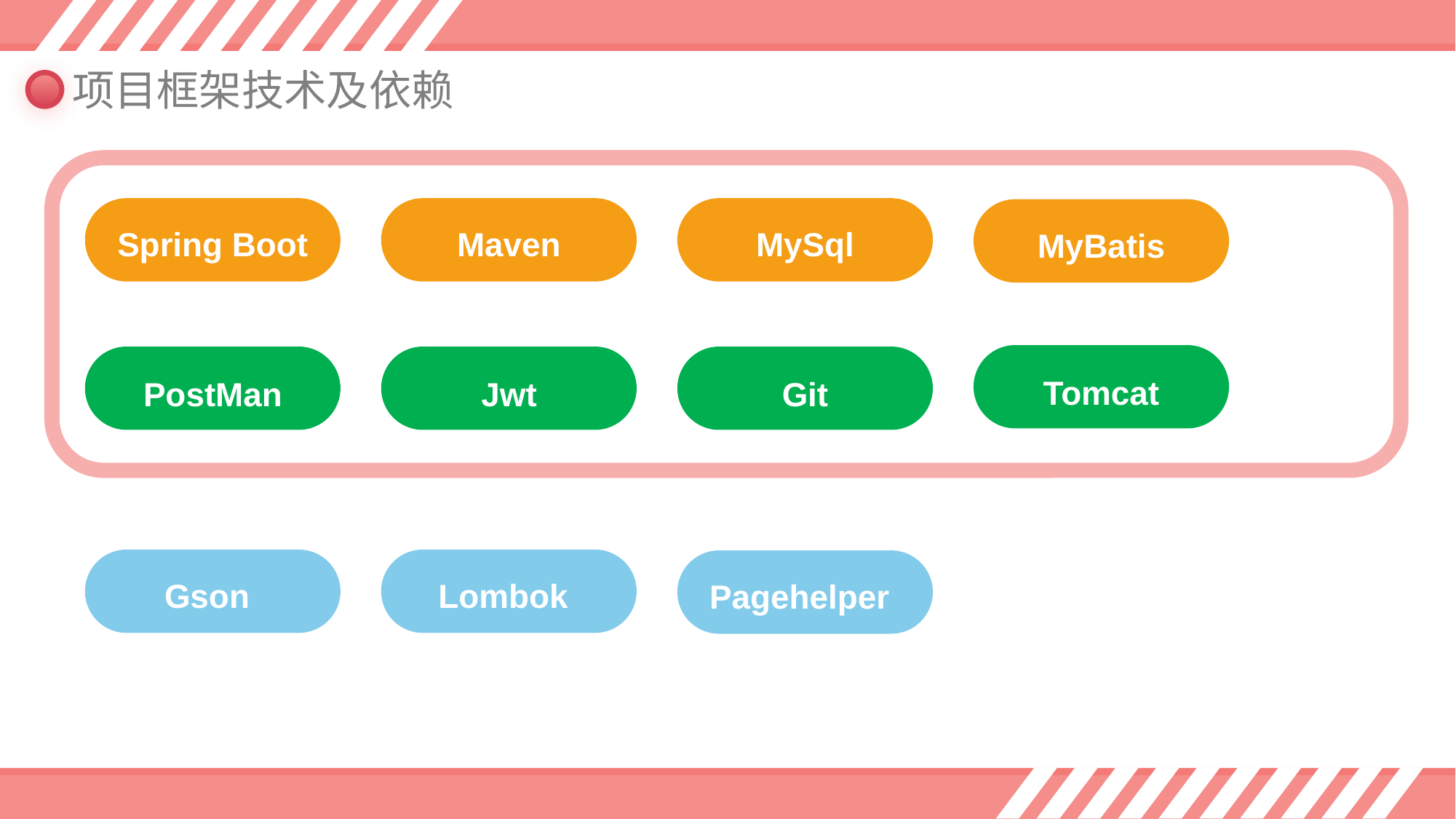

项目框架技术及依赖

Spring Boot

Maven

MySql

MyBatis

Tomcat

Git

Jwt

PostMan

Gson

Lombok

Pagehelper